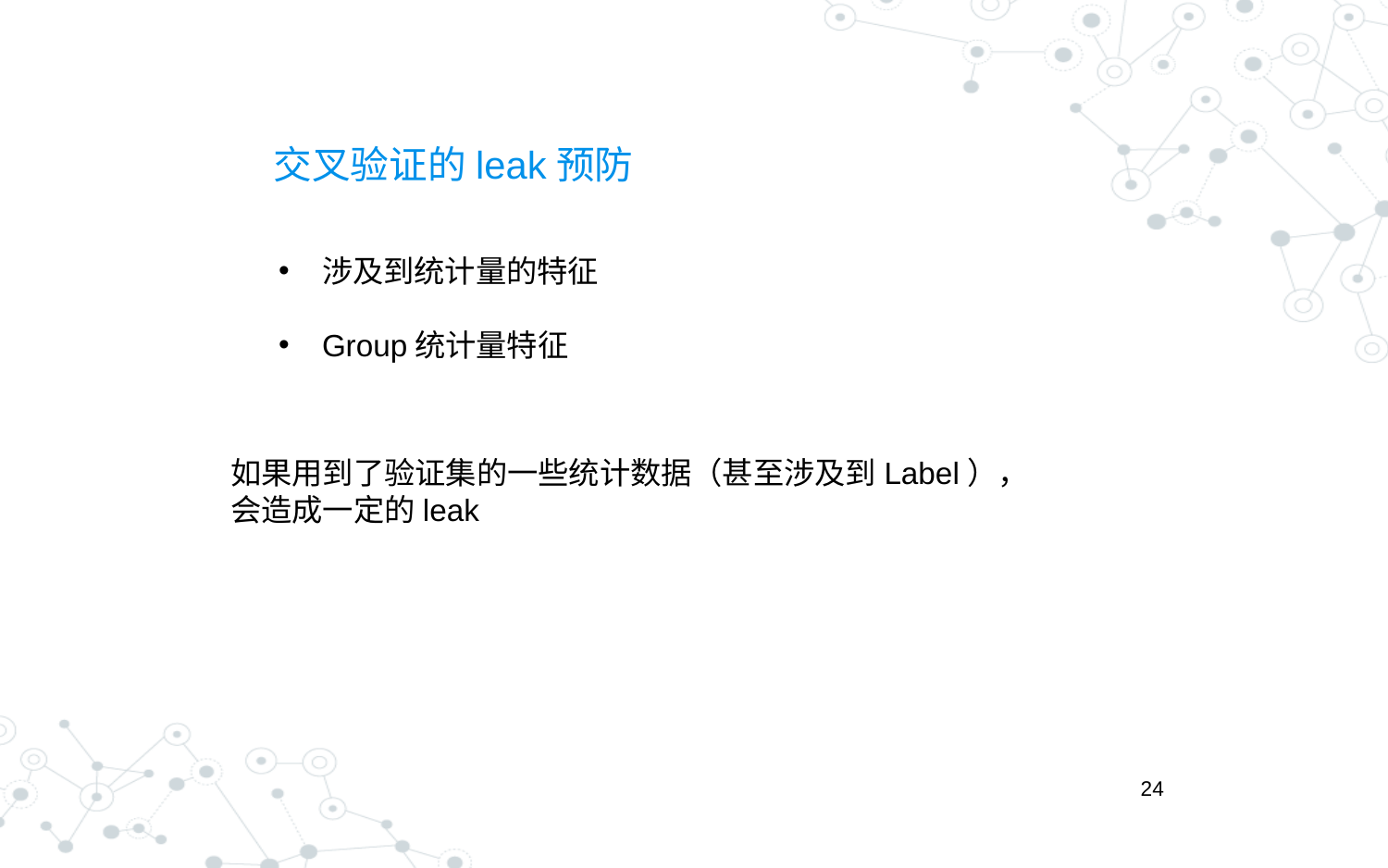

# 交叉验证的leak预防

涉及到统计量的特征

Group统计量特征
如果用到了验证集的一些统计数据（甚至涉及到Label），
会造成一定的leak
24